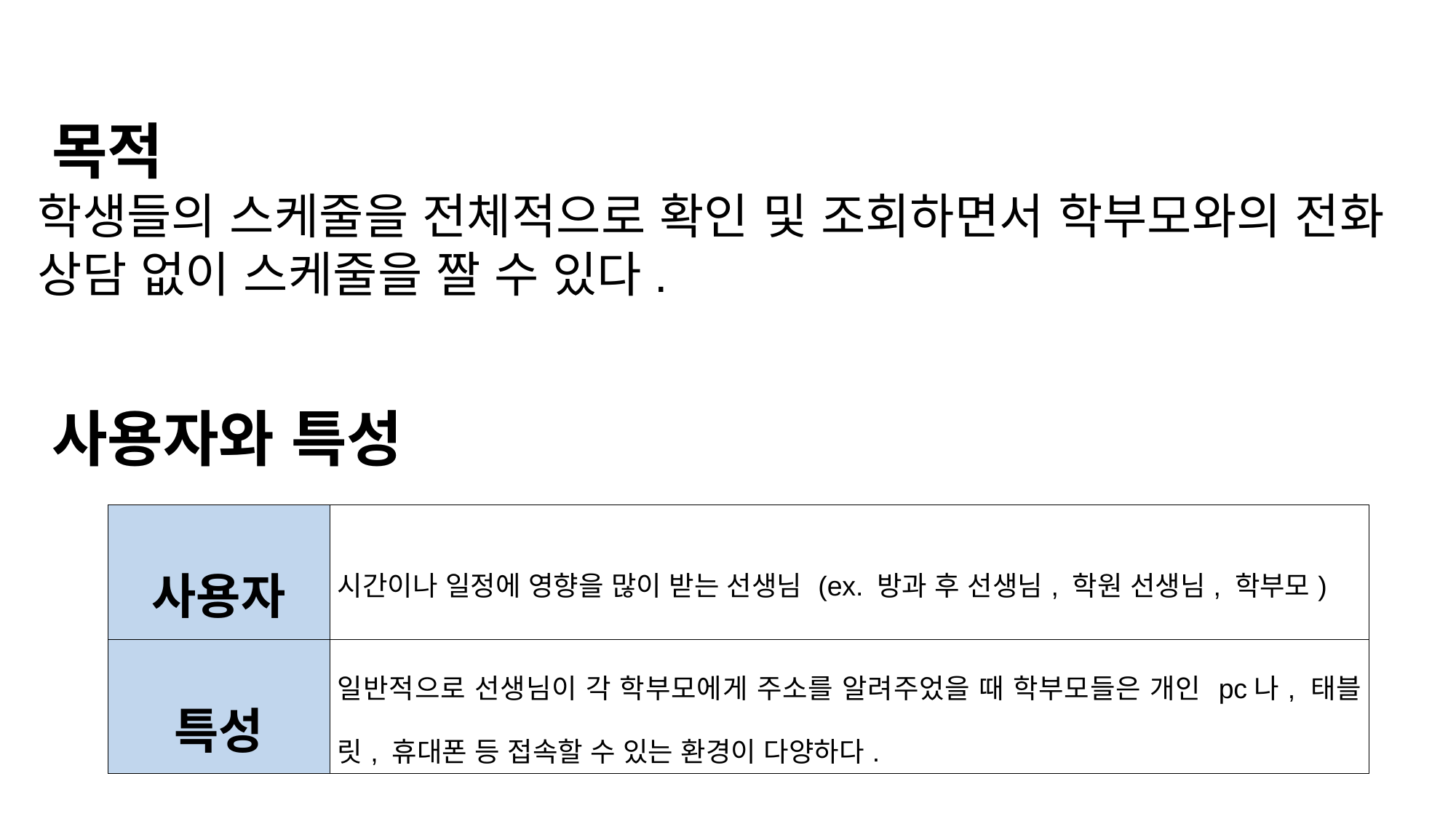

목적
학생들의 스케줄을 전체적으로 확인 및 조회하면서 학부모와의 전화 상담 없이 스케줄을 짤 수 있다.

 사용자와 특성

| 사용자 | 시간이나 일정에 영향을 많이 받는 선생님 (ex. 방과 후 선생님, 학원 선생님, 학부모) |
| --- | --- |
| 특성 | 일반적으로 선생님이 각 학부모에게 주소를 알려주었을 때 학부모들은 개인 pc나, 태블릿, 휴대폰 등 접속할 수 있는 환경이 다양하다. |